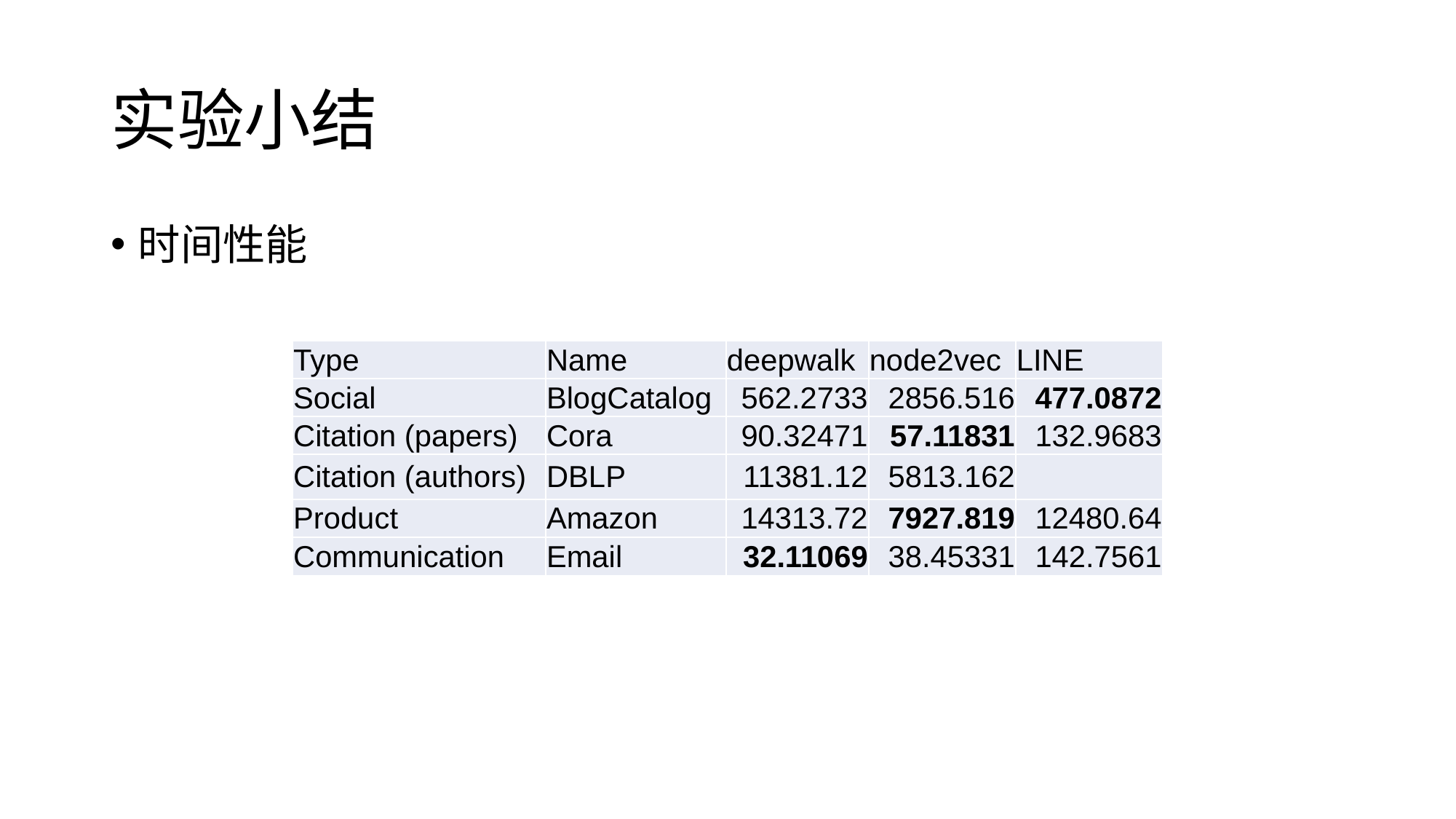

# 实验小结
时间性能
| Type | Name | deepwalk | node2vec | LINE |
| --- | --- | --- | --- | --- |
| Social | BlogCatalog | 562.2733 | 2856.516 | 477.0872 |
| Citation (papers) | Cora | 90.32471 | 57.11831 | 132.9683 |
| Citation (authors) | DBLP | 11381.12 | 5813.162 |  |
| Product | Amazon | 14313.72 | 7927.819 | 12480.64 |
| Communication | Email | 32.11069 | 38.45331 | 142.7561 |